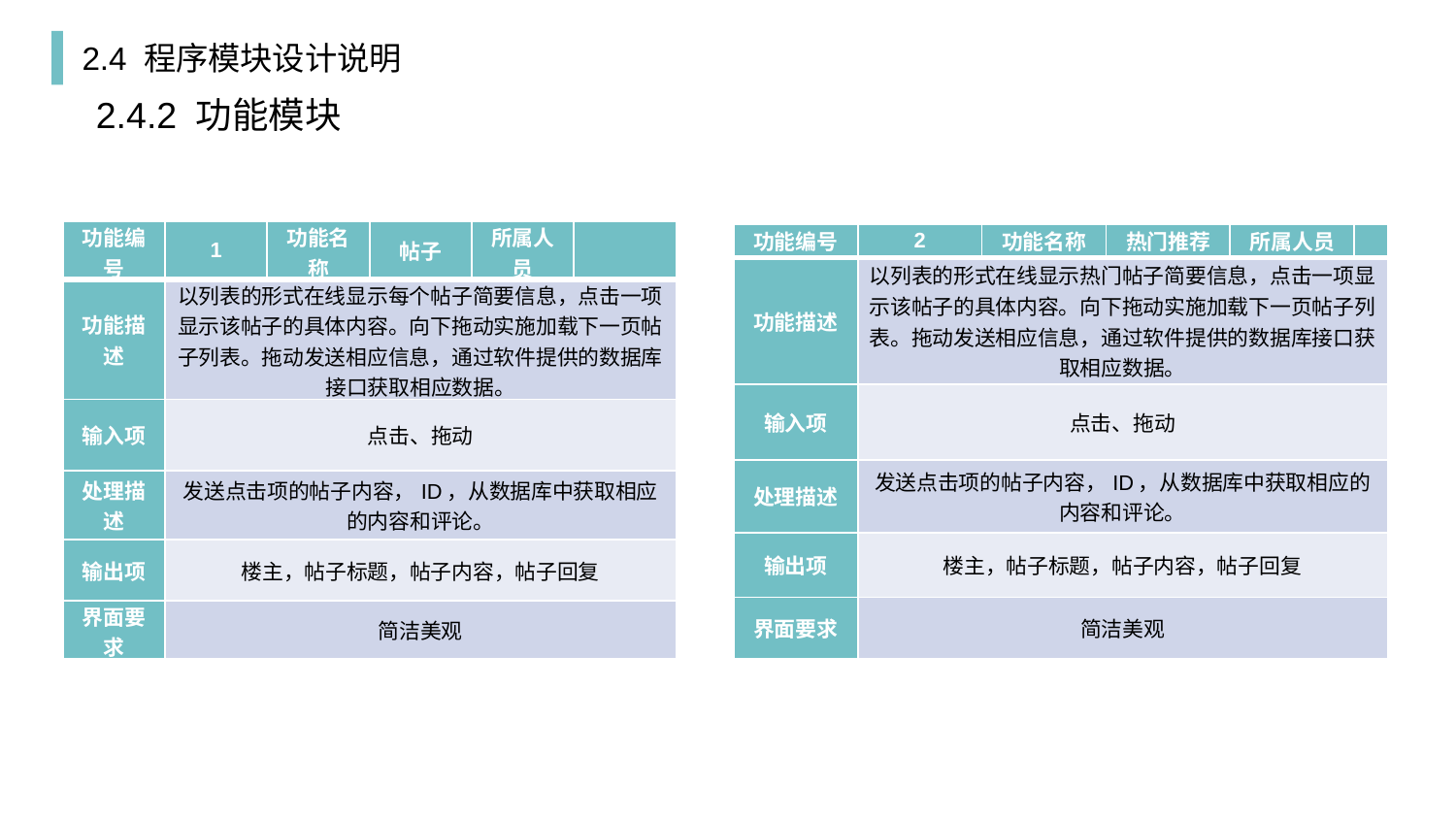

2.4 程序模块设计说明
2.4.2 功能模块
| 功能编号 | 1 | 功能名称 | 帖子 | 所属人员 |  |
| --- | --- | --- | --- | --- | --- |
| 功能描述 | 以列表的形式在线显示每个帖子简要信息，点击一项显示该帖子的具体内容。向下拖动实施加载下一页帖子列表。拖动发送相应信息，通过软件提供的数据库接口获取相应数据。 |  |  |  |  |
| 输入项 | 点击、拖动 |  |  |  |  |
| 处理描述 | 发送点击项的帖子内容，ID，从数据库中获取相应的内容和评论。 |  |  |  |  |
| 输出项 | 楼主，帖子标题，帖子内容，帖子回复 |  |  |  |  |
| 界面要求 | 简洁美观 |  |  |  |  |
| 功能编号 | 2 | 功能名称 | 热门推荐 | 所属人员 |  |
| --- | --- | --- | --- | --- | --- |
| 功能描述 | 以列表的形式在线显示热门帖子简要信息，点击一项显示该帖子的具体内容。向下拖动实施加载下一页帖子列表。拖动发送相应信息，通过软件提供的数据库接口获取相应数据。 |  |  |  |  |
| 输入项 | 点击、拖动 |  |  |  |  |
| 处理描述 | 发送点击项的帖子内容，ID，从数据库中获取相应的内容和评论。 |  |  |  |  |
| 输出项 | 楼主，帖子标题，帖子内容，帖子回复 |  |  |  |  |
| 界面要求 | 简洁美观 |  |  |  |  |